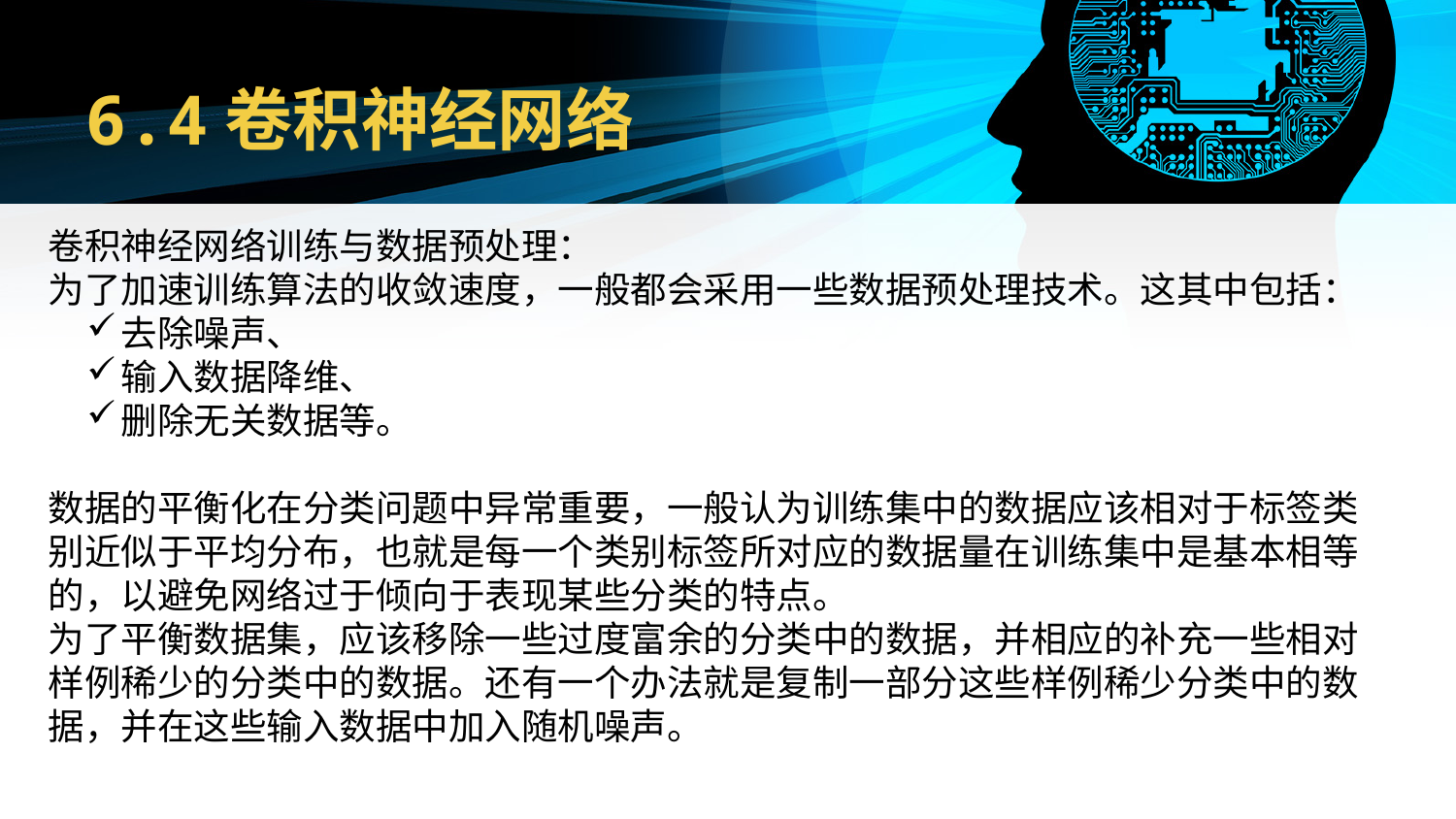

# 6.4卷积神经网络
卷积神经网络训练与数据预处理：
为了加速训练算法的收敛速度，一般都会采用一些数据预处理技术。这其中包括：
去除噪声、
输入数据降维、
删除无关数据等。

数据的平衡化在分类问题中异常重要，一般认为训练集中的数据应该相对于标签类别近似于平均分布，也就是每一个类别标签所对应的数据量在训练集中是基本相等的，以避免网络过于倾向于表现某些分类的特点。
为了平衡数据集，应该移除一些过度富余的分类中的数据，并相应的补充一些相对样例稀少的分类中的数据。还有一个办法就是复制一部分这些样例稀少分类中的数据，并在这些输入数据中加入随机噪声。